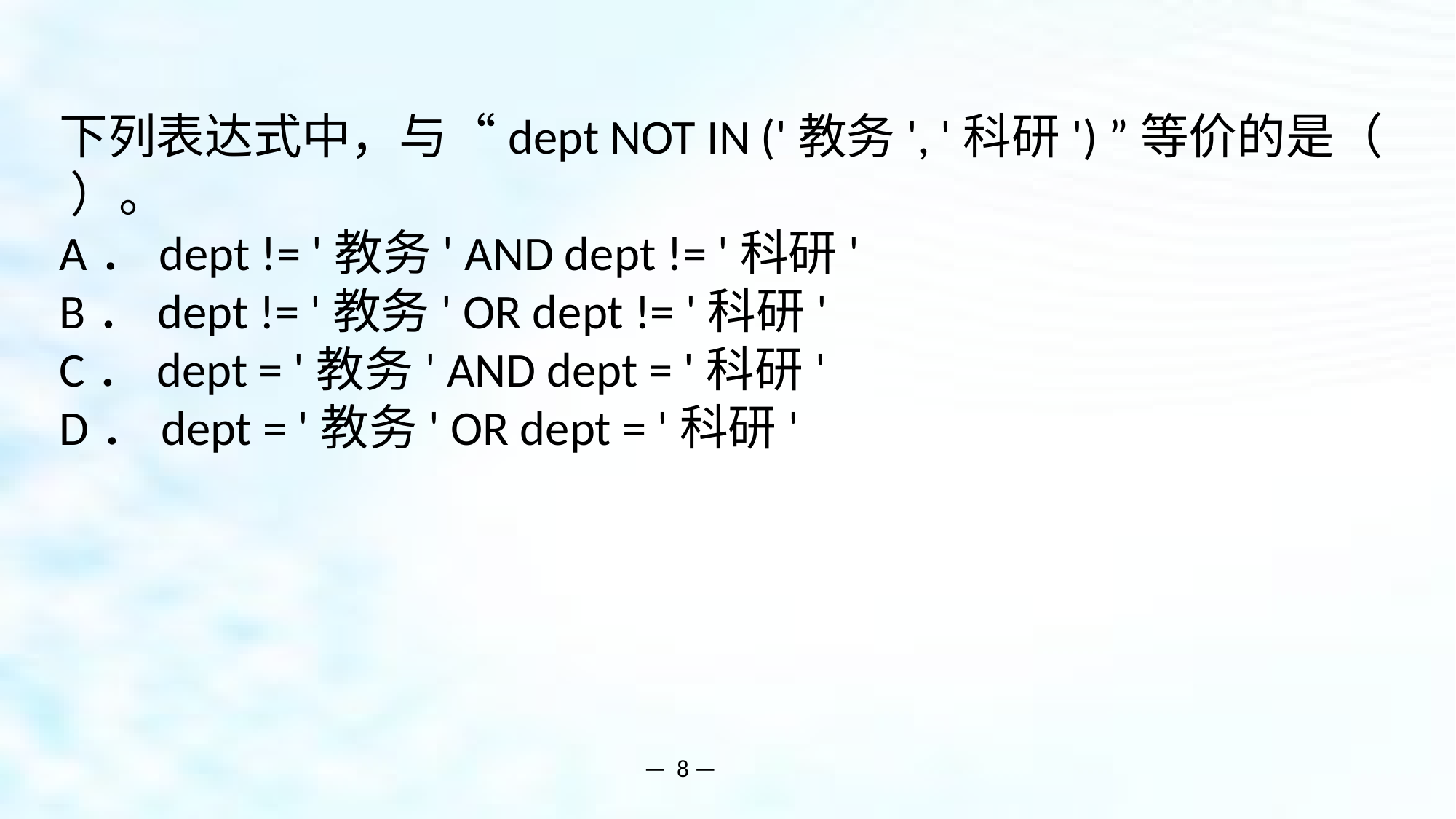

下列表达式中，与“dept NOT IN ('教务', '科研') ”等价的是（  ）。
A．dept != '教务' AND dept != '科研'
B．dept != '教务' OR dept != '科研'
C．dept = '教务' AND dept = '科研'
D．dept = '教务' OR dept = '科研'